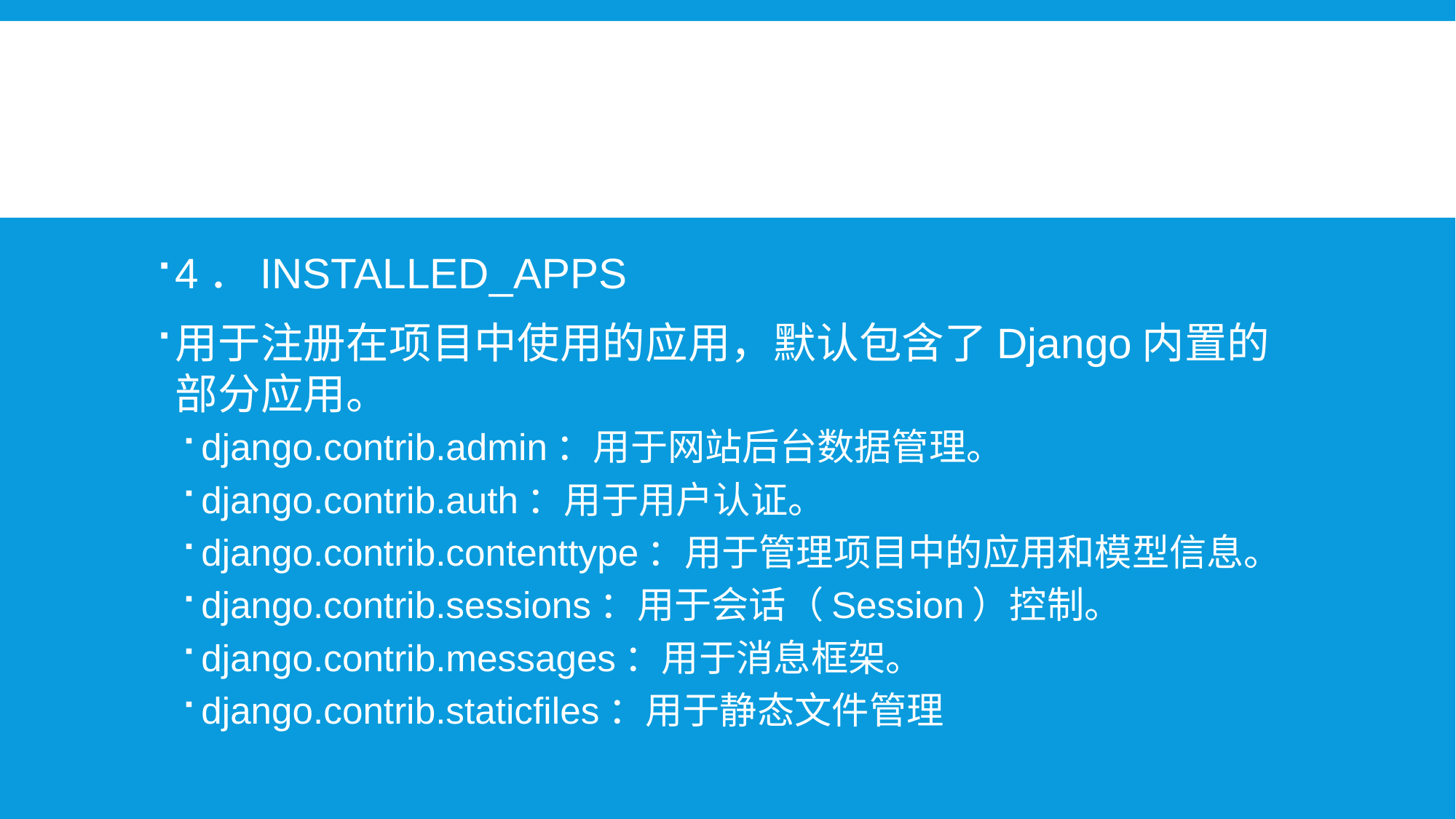

#
4．INSTALLED_APPS
用于注册在项目中使用的应用，默认包含了Django内置的部分应用。
django.contrib.admin：用于网站后台数据管理。
django.contrib.auth：用于用户认证。
django.contrib.contenttype：用于管理项目中的应用和模型信息。
django.contrib.sessions：用于会话（Session）控制。
django.contrib.messages：用于消息框架。
django.contrib.staticfiles：用于静态文件管理